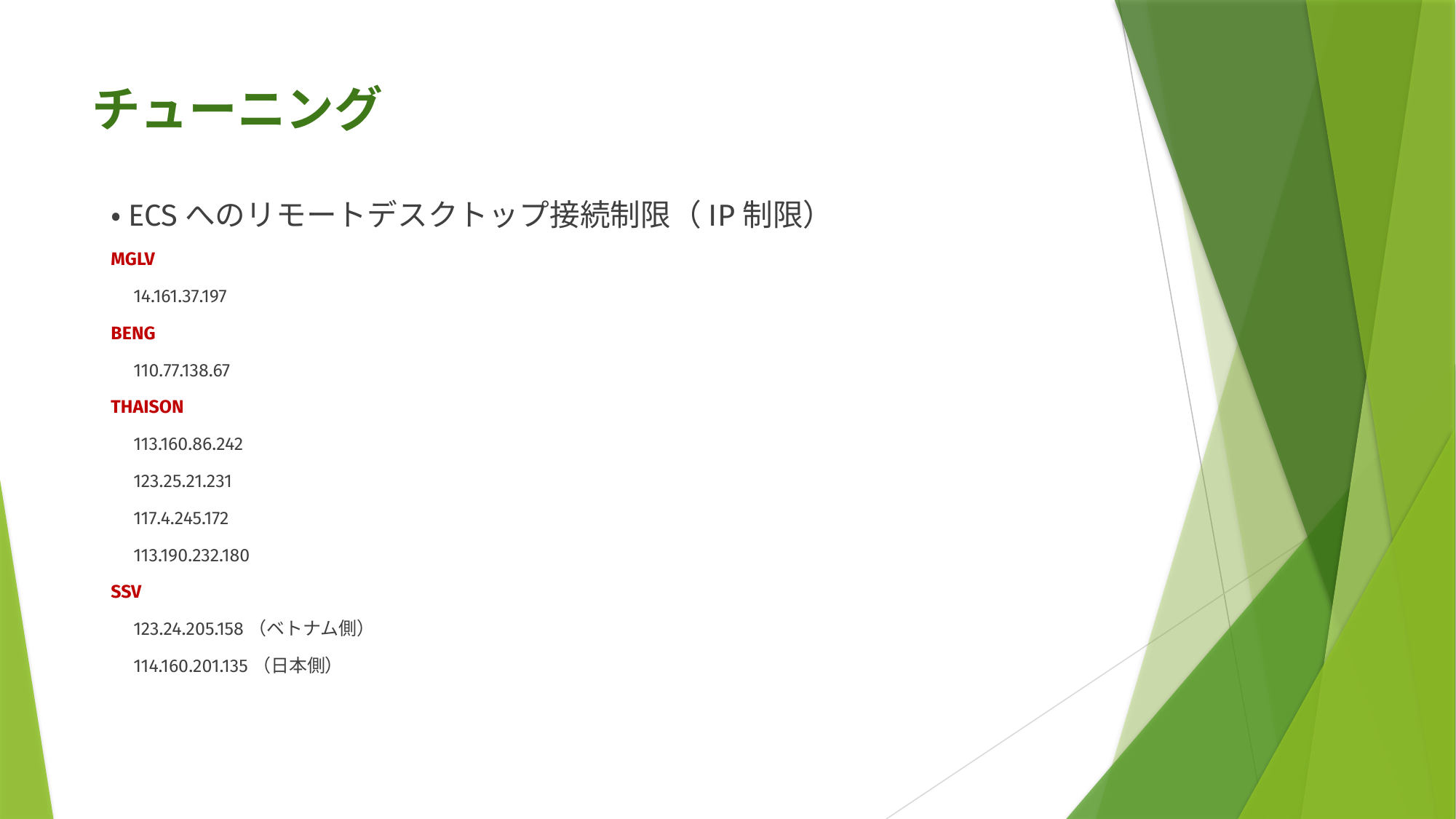

# チューニング
・ECSへのリモートデスクトップ接続制限（IP制限）
MGLV
　14.161.37.197
BENG
　110.77.138.67
THAISON
　113.160.86.242
　123.25.21.231
　117.4.245.172
　113.190.232.180
SSV
　123.24.205.158（ベトナム側）
　114.160.201.135（日本側）